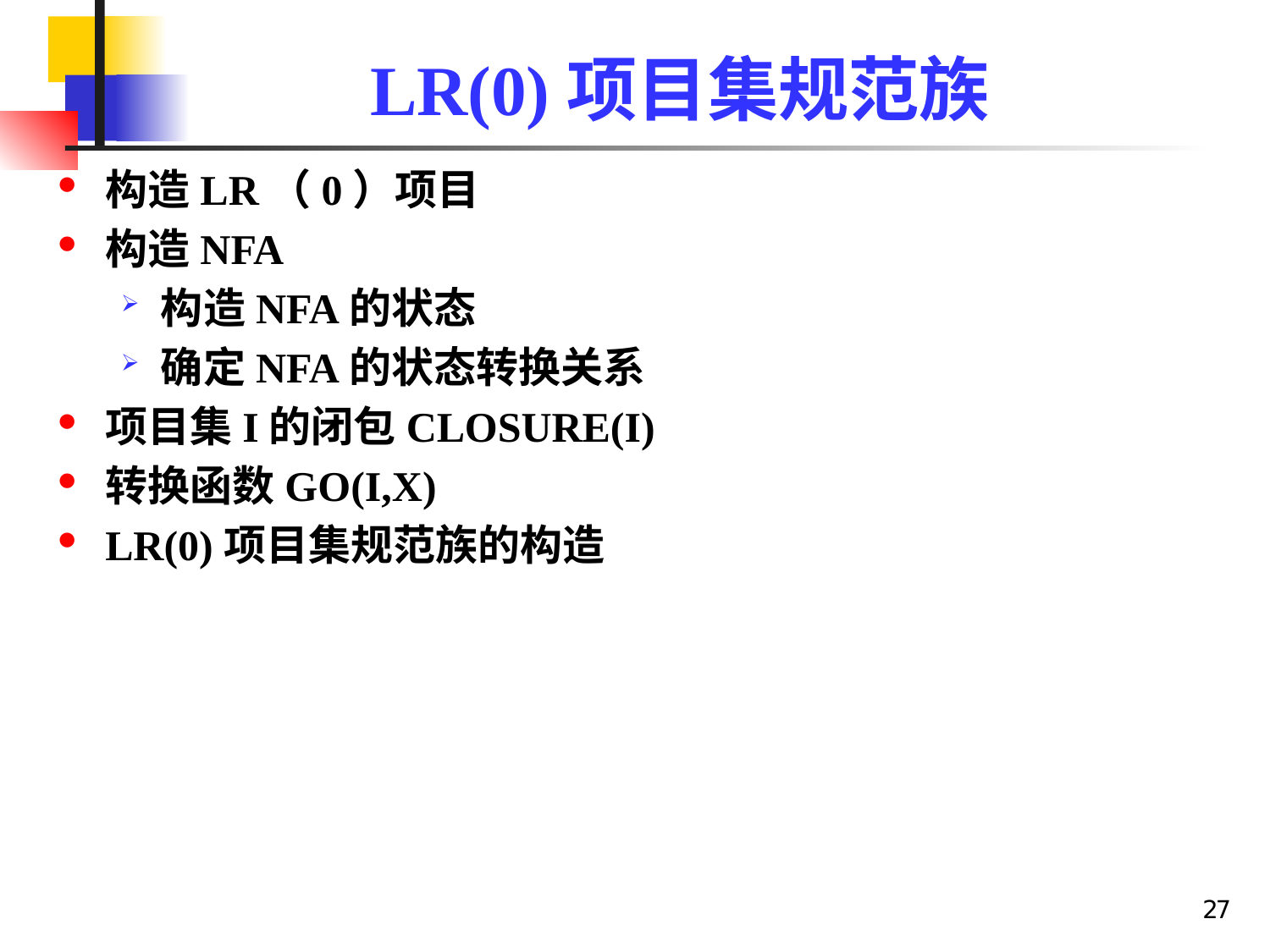

# LR(0)项目集规范族
构造LR（0）项目
构造NFA
构造NFA的状态
确定NFA的状态转换关系
项目集I的闭包CLOSURE(I)
转换函数GO(I,X)
LR(0)项目集规范族的构造
27